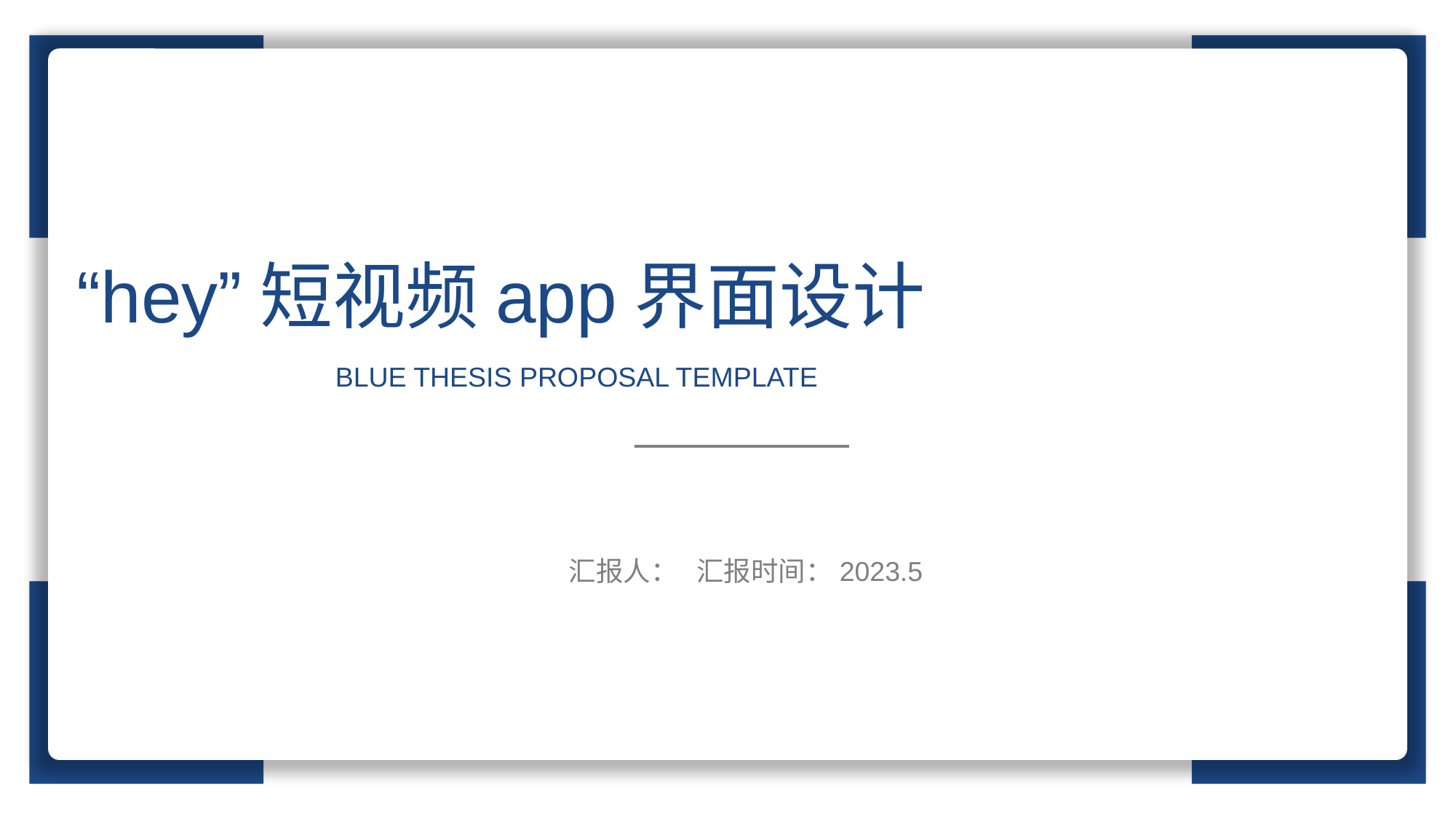

“hey”短视频app界面设计
BLUE THESIS PROPOSAL TEMPLATE
汇报人：   汇报时间：2023.5